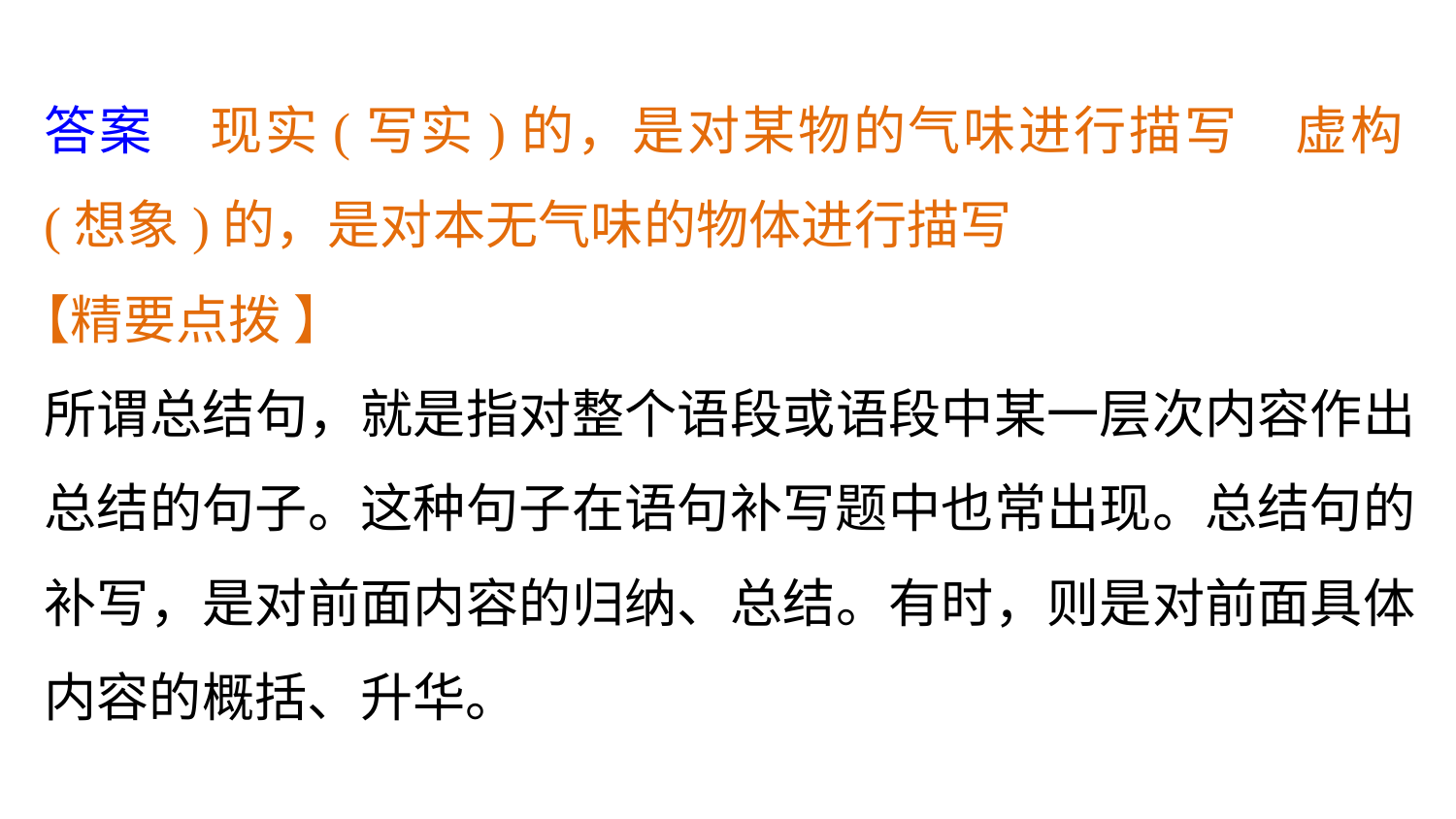

答案　现实(写实)的，是对某物的气味进行描写　虚构(想象)的，是对本无气味的物体进行描写

所谓总结句，就是指对整个语段或语段中某一层次内容作出总结的句子。这种句子在语句补写题中也常出现。总结句的补写，是对前面内容的归纳、总结。有时，则是对前面具体内容的概括、升华。
【精要点拨 】